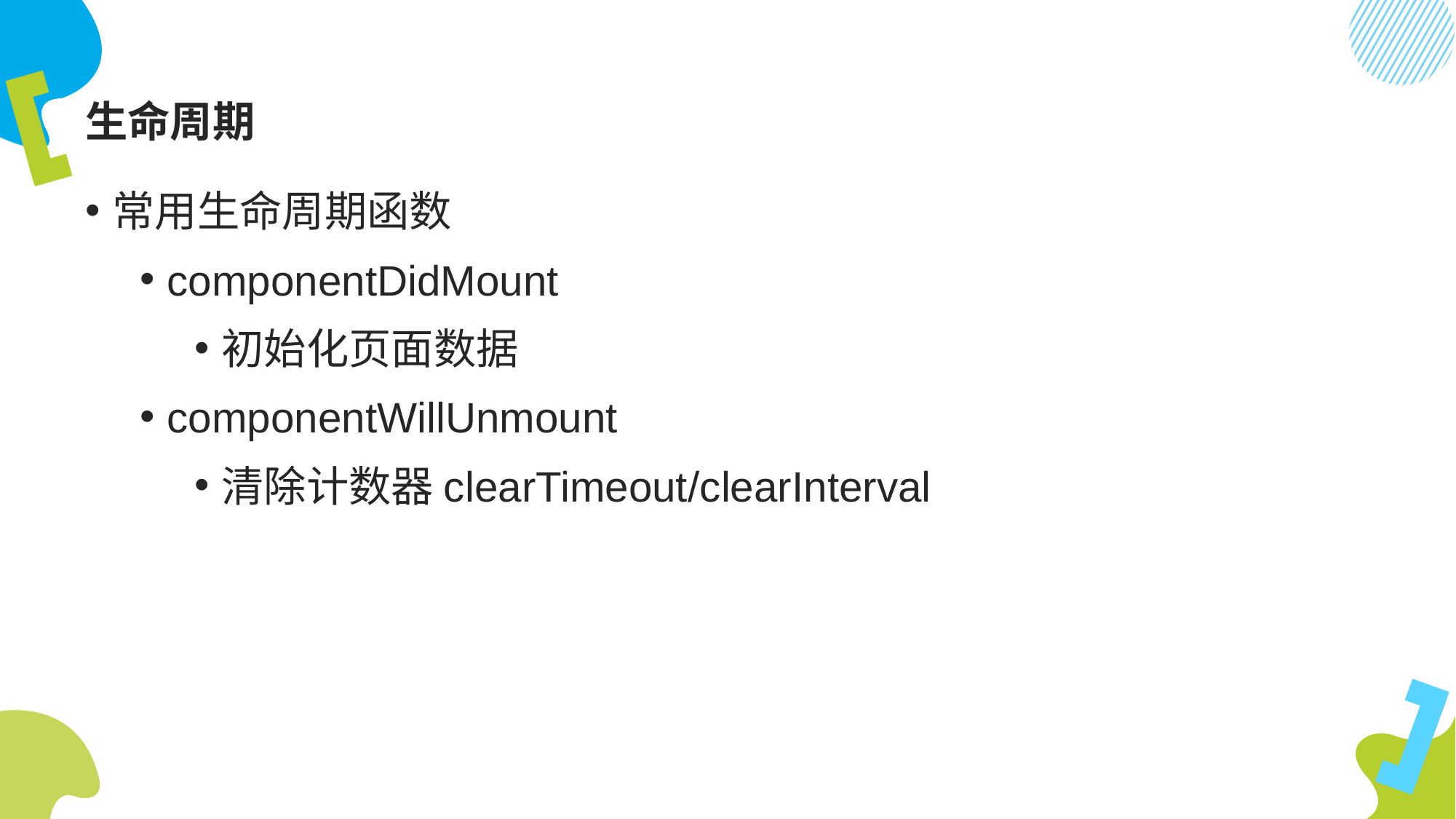

# 生命周期
常用生命周期函数
componentDidMount
初始化页面数据
componentWillUnmount
清除计数器clearTimeout/clearInterval